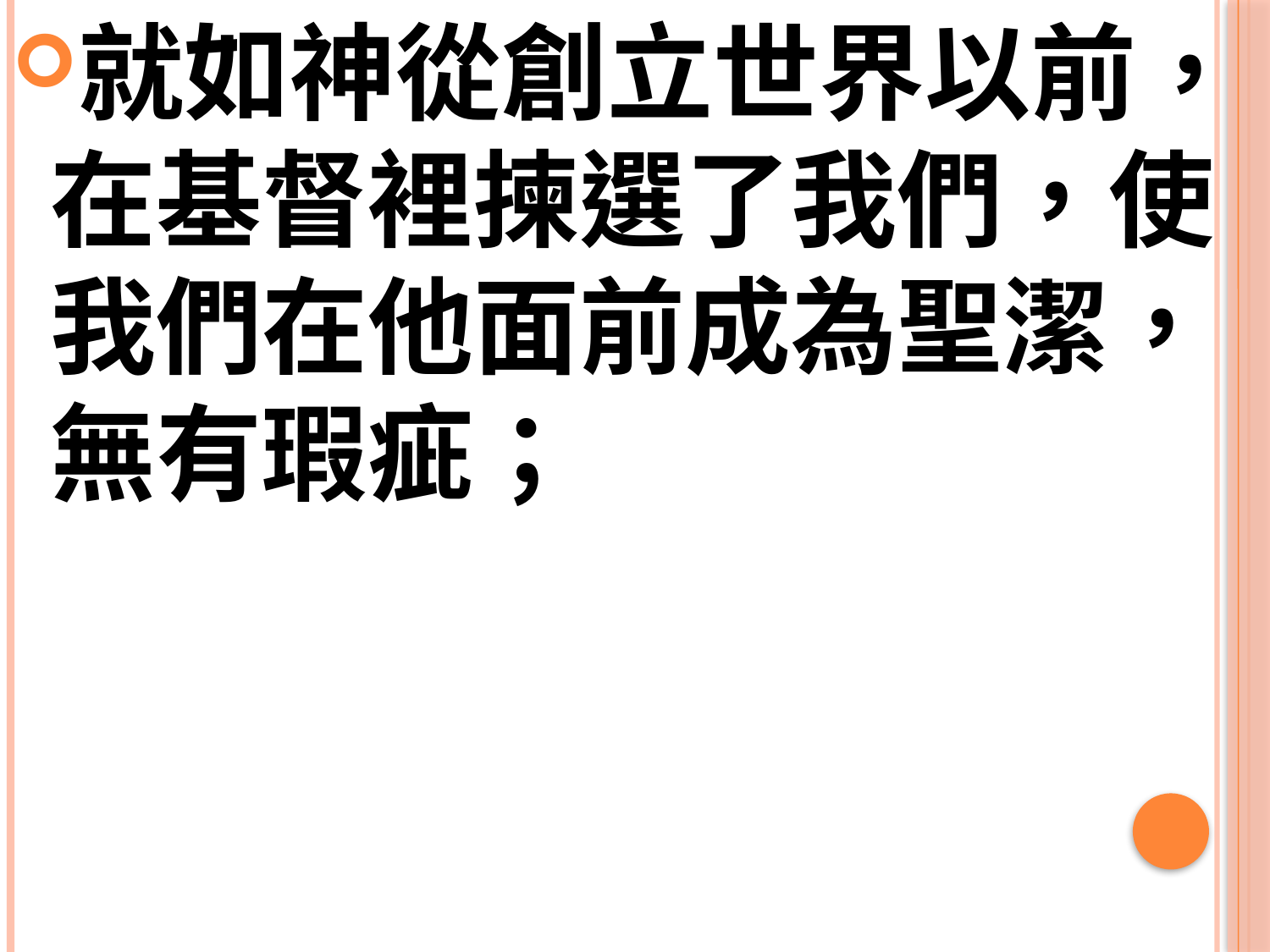

就如神從創立世界以前，在基督裡揀選了我們，使我們在他面前成為聖潔，無有瑕疵；